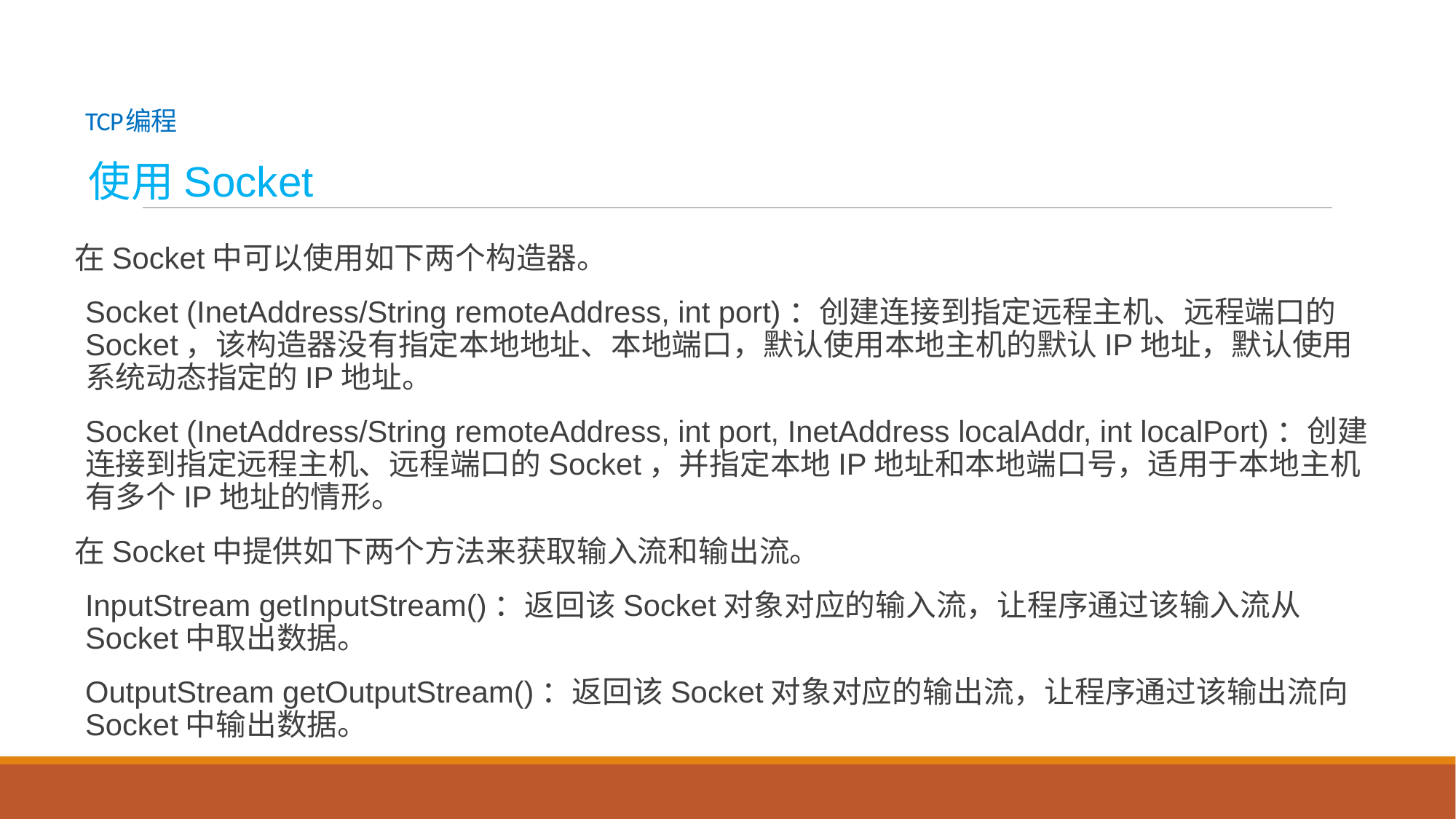

# TCP编程
使用Socket
在Socket中可以使用如下两个构造器。
Socket (InetAddress/String remoteAddress, int port)：创建连接到指定远程主机、远程端口的Socket，该构造器没有指定本地地址、本地端口，默认使用本地主机的默认IP地址，默认使用系统动态指定的IP地址。
Socket (InetAddress/String remoteAddress, int port, InetAddress localAddr, int localPort)：创建连接到指定远程主机、远程端口的Socket，并指定本地IP地址和本地端口号，适用于本地主机有多个IP地址的情形。
在Socket中提供如下两个方法来获取输入流和输出流。
InputStream getInputStream()：返回该Socket对象对应的输入流，让程序通过该输入流从Socket中取出数据。
OutputStream getOutputStream()：返回该Socket对象对应的输出流，让程序通过该输出流向Socket中输出数据。